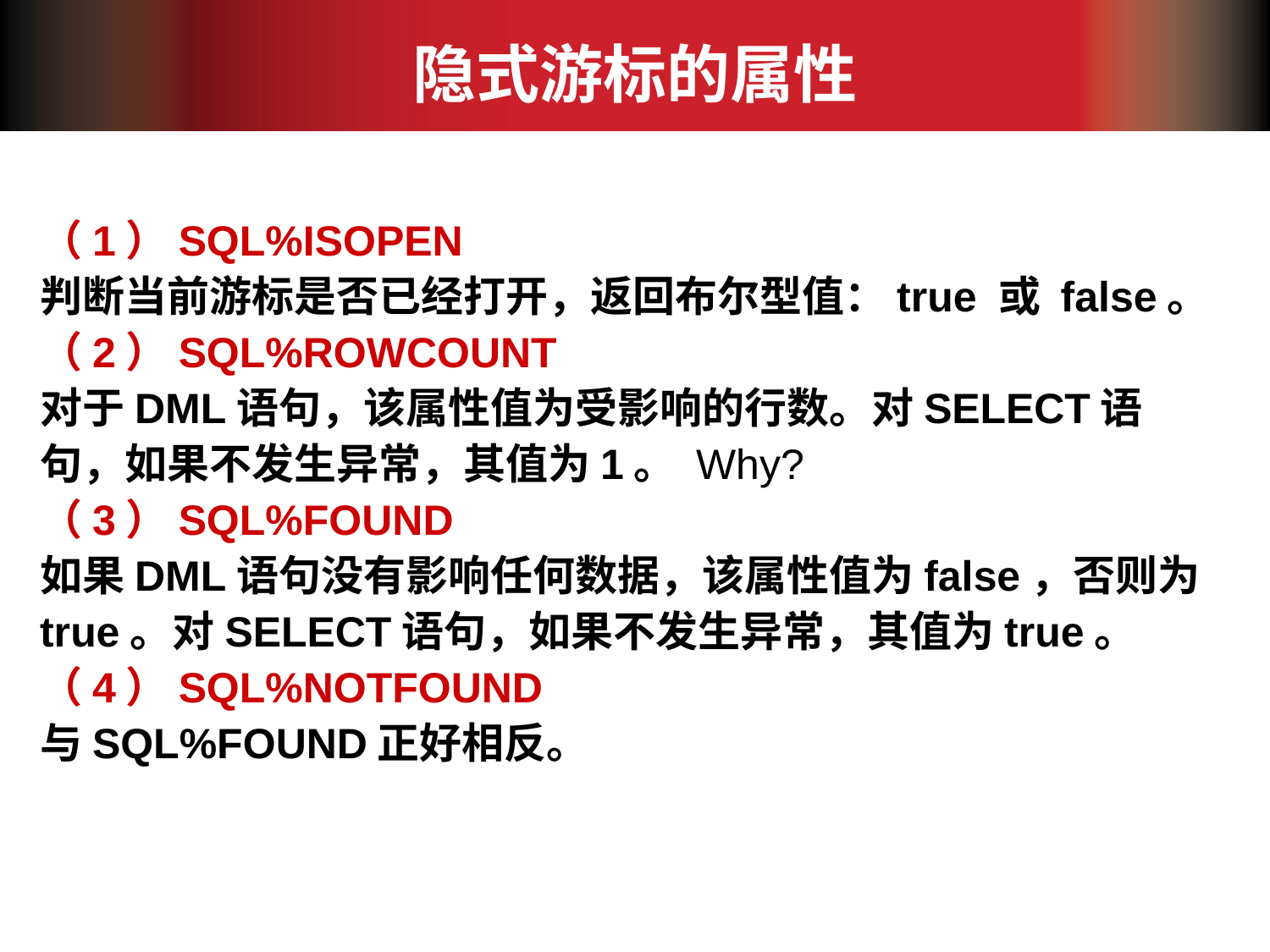

# 隐式游标的属性
（1）SQL%ISOPEN
判断当前游标是否已经打开，返回布尔型值：true 或 false。
（2）SQL%ROWCOUNT
对于DML语句，该属性值为受影响的行数。对SELECT语句，如果不发生异常，其值为1。 Why?
（3）SQL%FOUND
如果DML语句没有影响任何数据，该属性值为false，否则为true。对SELECT语句，如果不发生异常，其值为true。
（4）SQL%NOTFOUND
与SQL%FOUND正好相反。